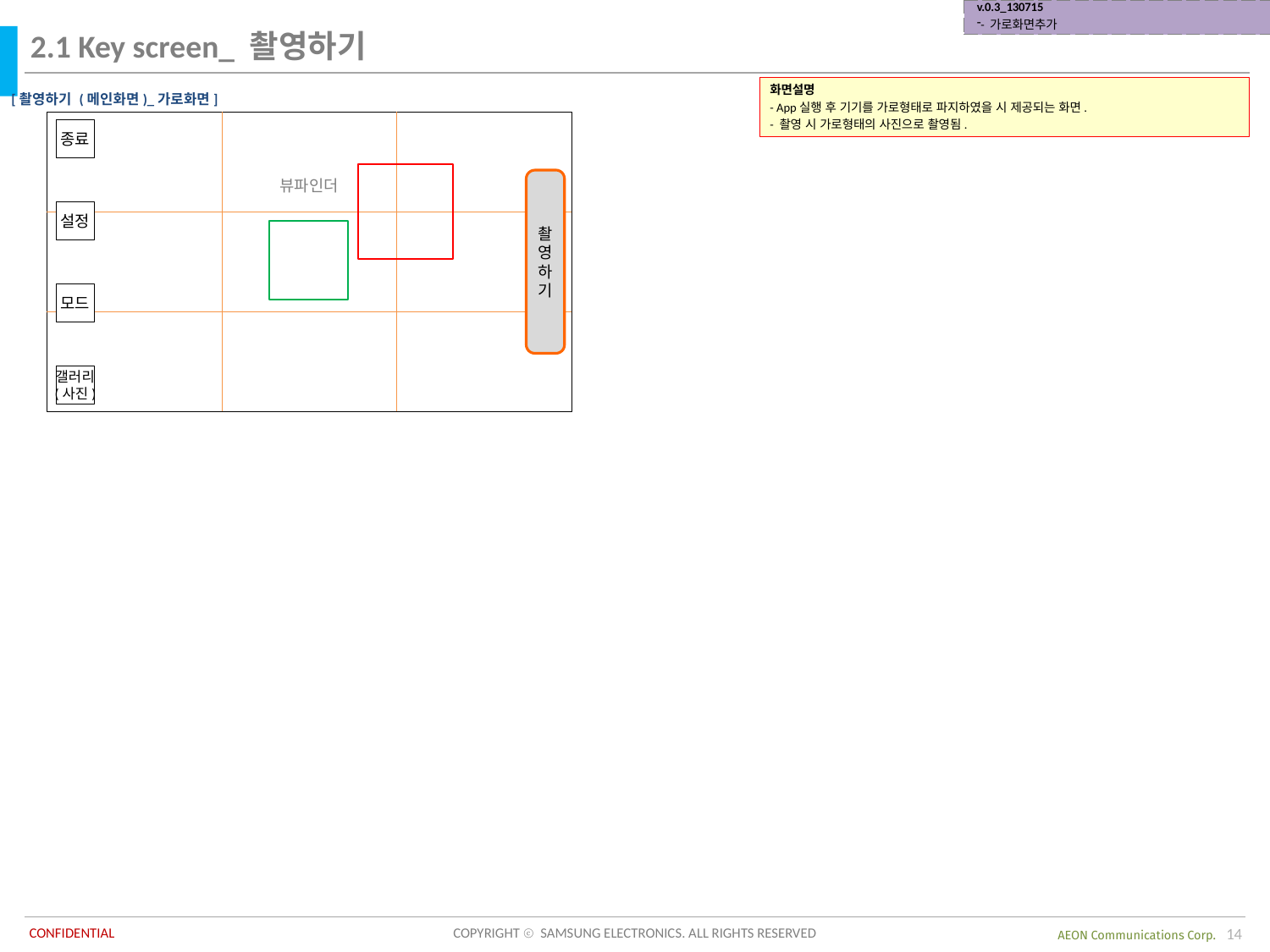

| v.0.3\_130715 - 가로화면추가 |
| --- |
뷰파인더

2.1 Key screen_ 촬영하기
화면설명
- App실행 후 기기를 가로형태로 파지하였을 시 제공되는 화면.
- 촬영 시 가로형태의 사진으로 촬영됨.
[촬영하기 (메인화면)_가로화면]
종료

설정

촬
영
하
기
모드
갤러리
(사진)
14